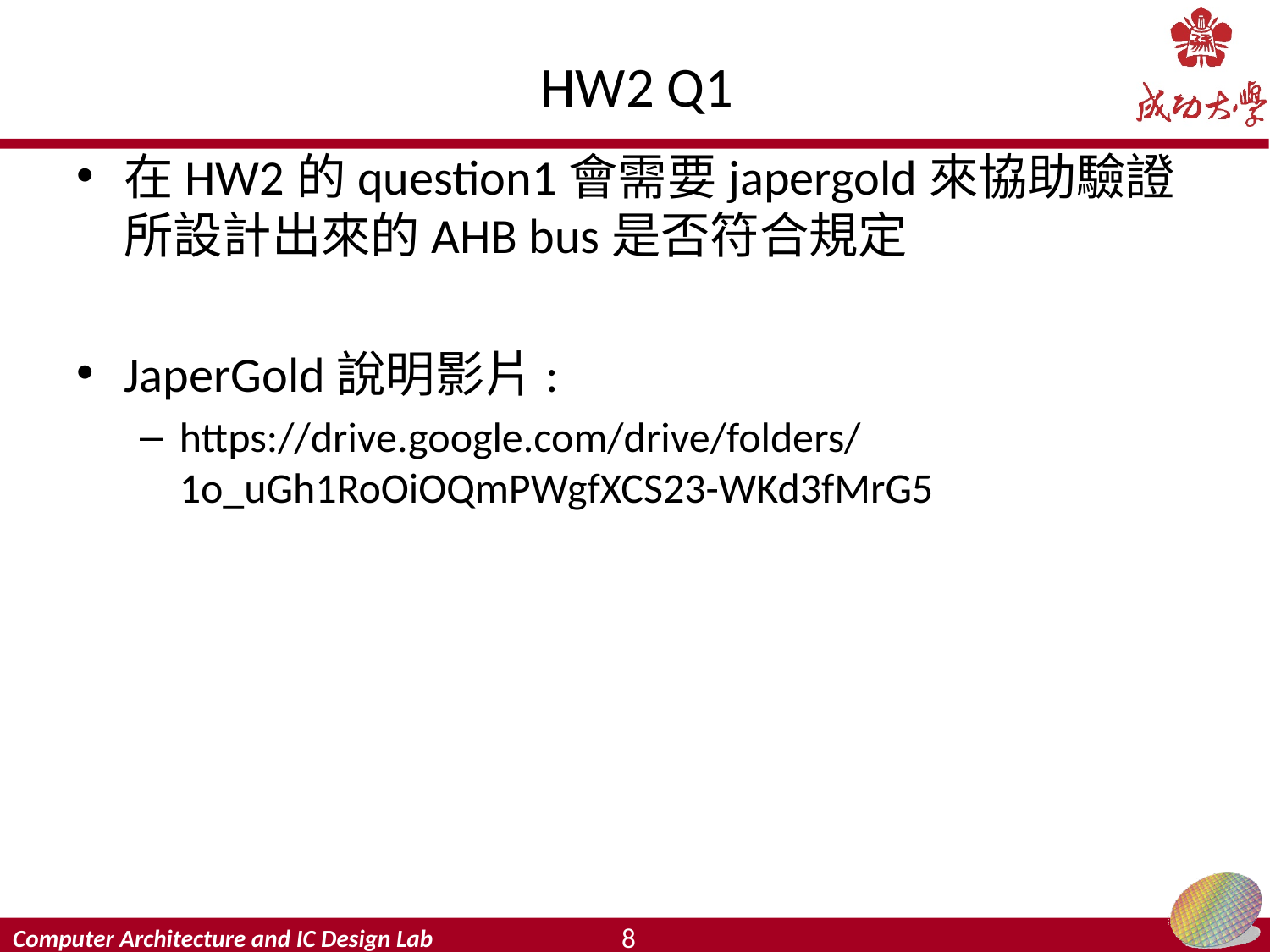

# HW2 Q1
在HW2的question1會需要japergold來協助驗證所設計出來的AHB bus是否符合規定

JaperGold說明影片:
https://drive.google.com/drive/folders/1o_uGh1RoOiOQmPWgfXCS23-WKd3fMrG5
8